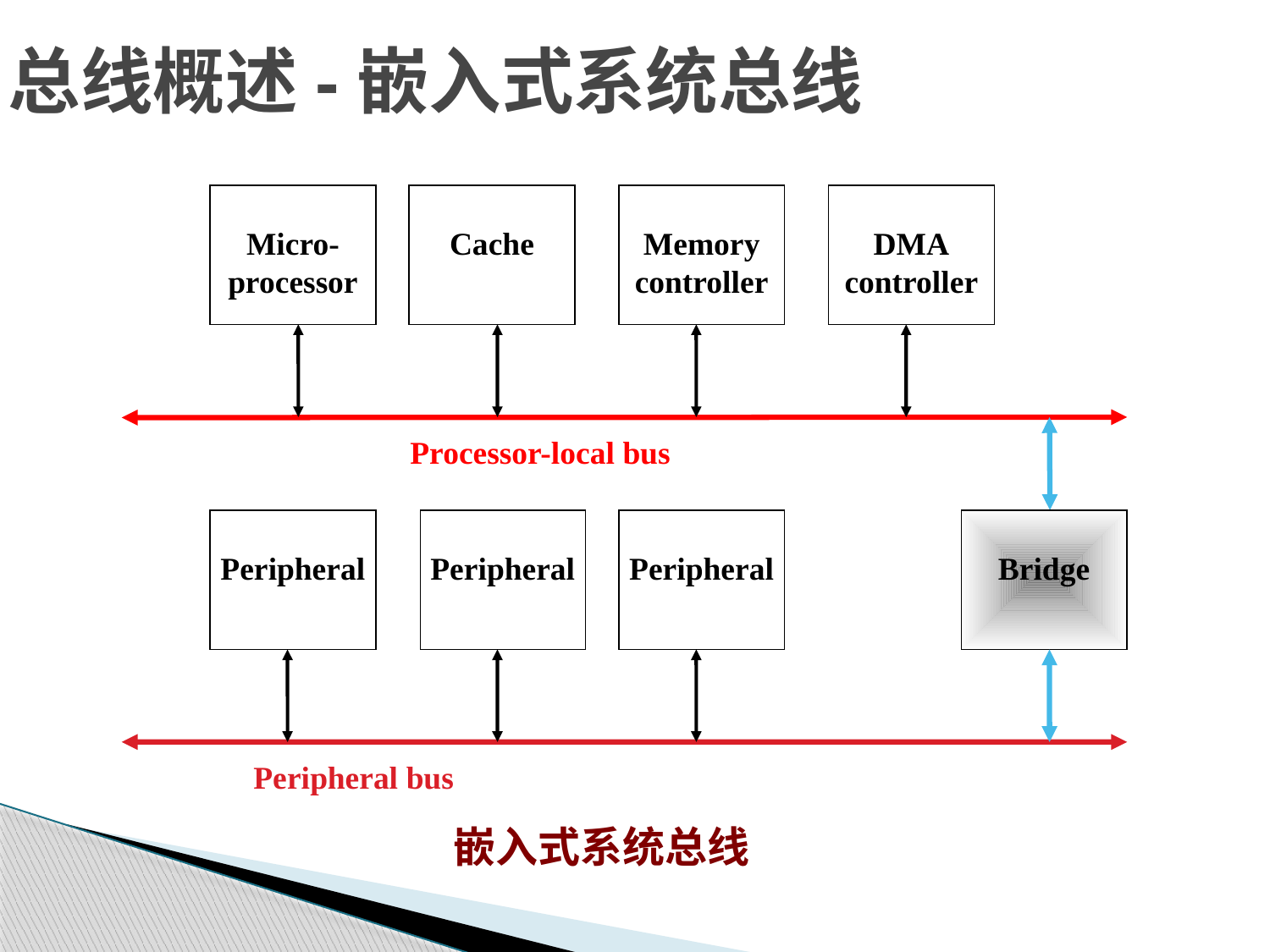

# 总线概述-嵌入式系统总线

Micro-
processor

Cache

Memory
controller

DMA
controller

Processor-local bus

Peripheral

Peripheral

Peripheral

Bridge

Peripheral bus
嵌入式系统总线